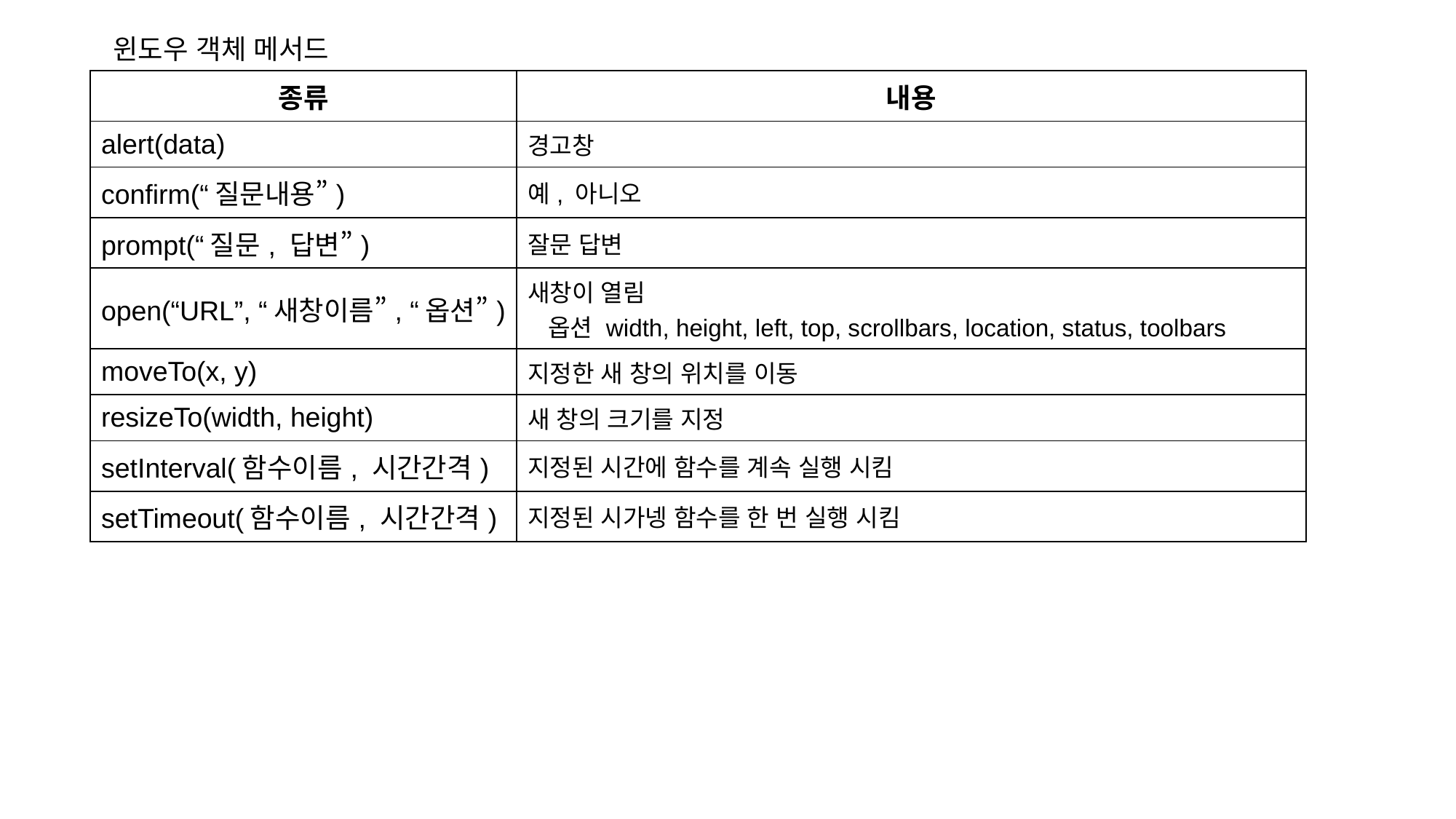

윈도우 객체 메서드
| 종류 | 내용 |
| --- | --- |
| alert(data) | 경고창 |
| confirm(“질문내용”) | 예, 아니오 |
| prompt(“질문, 답변”) | 잘문 답변 |
| open(“URL”, “새창이름”, “옵션”) | 새창이 열림 옵션 width, height, left, top, scrollbars, location, status, toolbars |
| moveTo(x, y) | 지정한 새 창의 위치를 이동 |
| resizeTo(width, height) | 새 창의 크기를 지정 |
| setInterval(함수이름, 시간간격) | 지정된 시간에 함수를 계속 실행 시킴 |
| setTimeout(함수이름, 시간간격) | 지정된 시가넹 함수를 한 번 실행 시킴 |